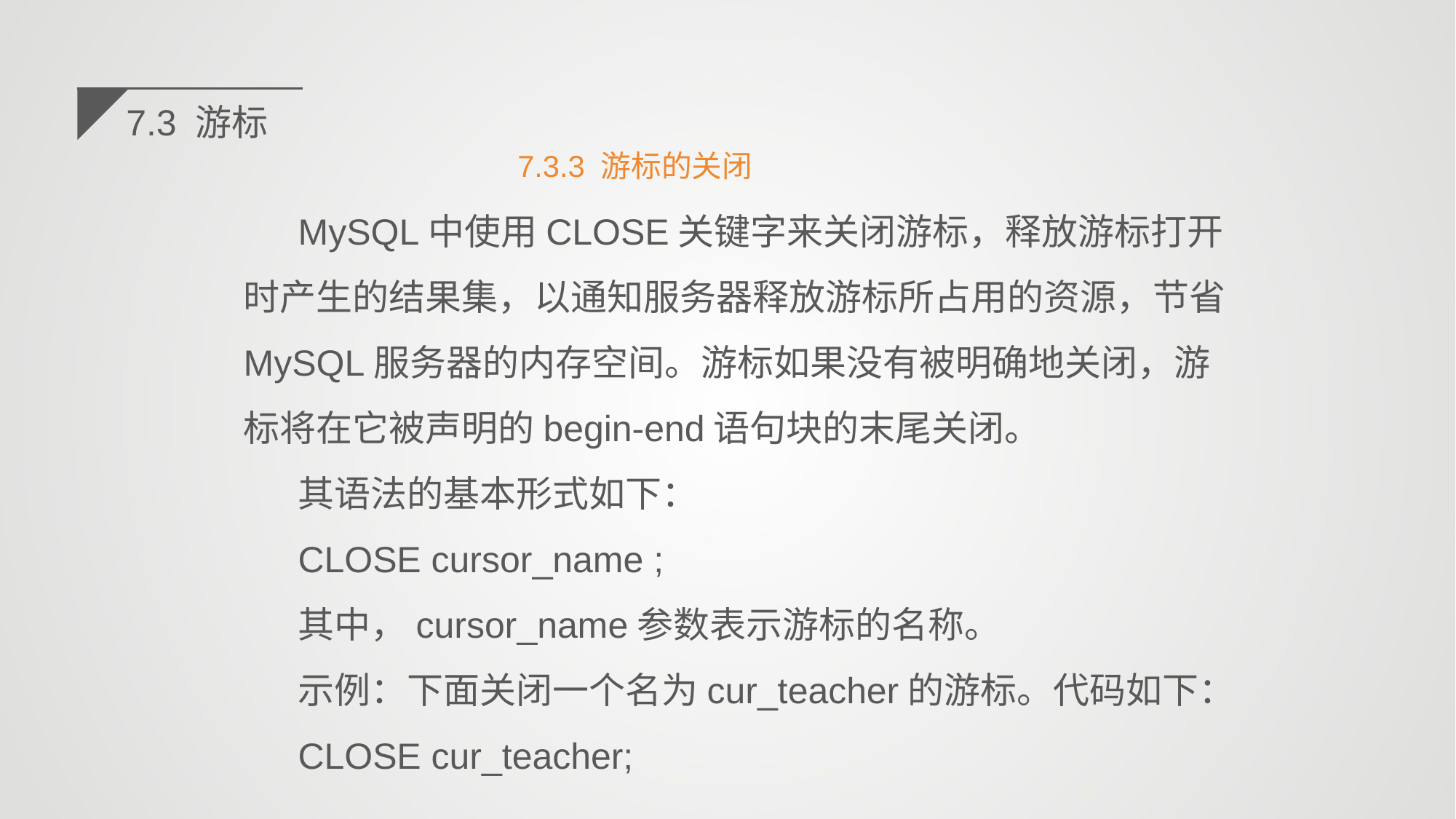

7.3 游标

7.3.3 游标的关闭
MySQL中使用CLOSE关键字来关闭游标，释放游标打开时产生的结果集，以通知服务器释放游标所占用的资源，节省MySQL服务器的内存空间。游标如果没有被明确地关闭，游标将在它被声明的begin-end语句块的末尾关闭。
其语法的基本形式如下：
CLOSE cursor_name ;
其中，cursor_name参数表示游标的名称。
示例：下面关闭一个名为cur_teacher的游标。代码如下：
CLOSE cur_teacher;